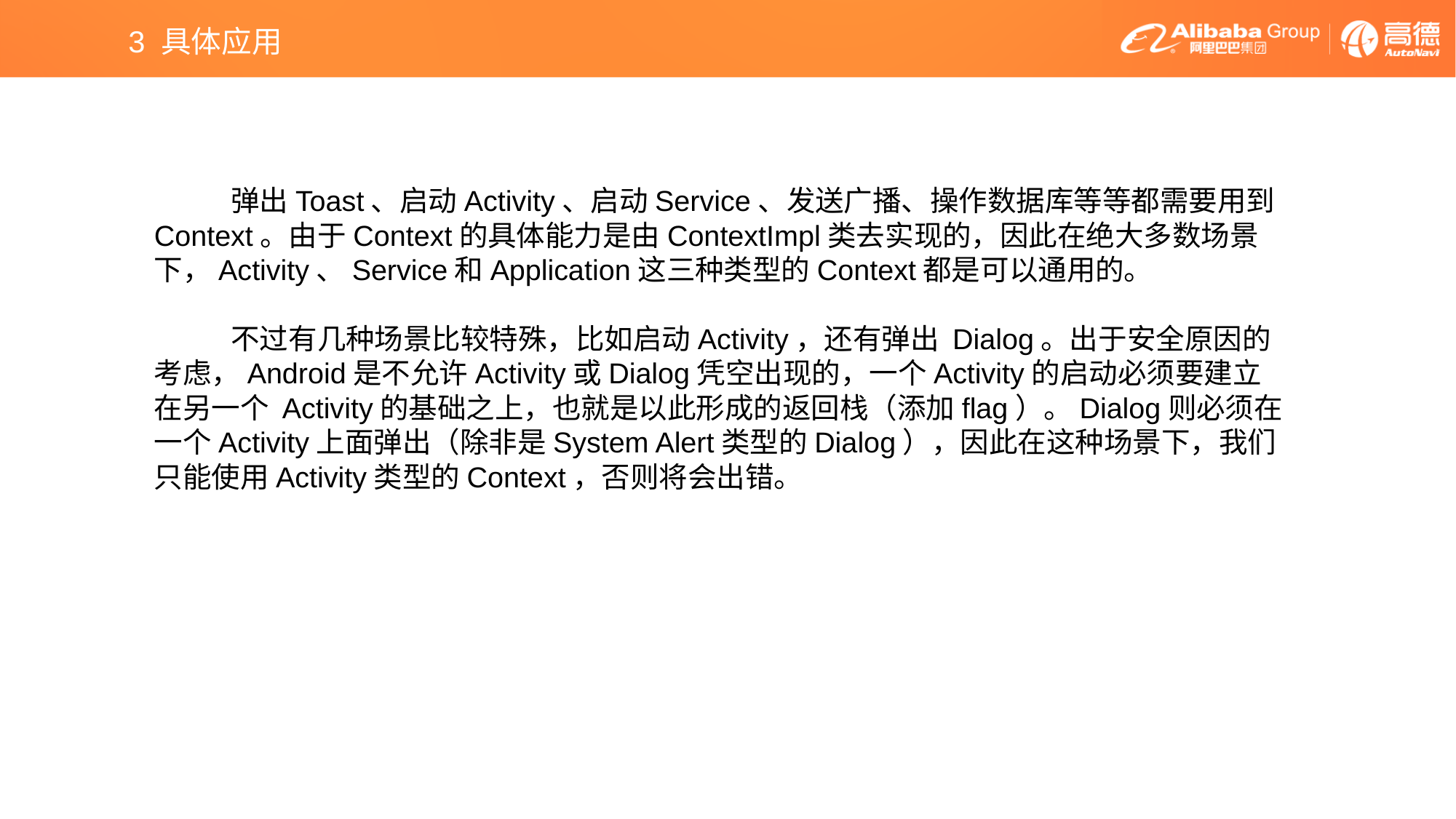

3 具体应用
           弹出Toast、启动Activity、启动Service、发送广播、操作数据库等等都需要用到Context。由于Context的具体能力是由ContextImpl类去实现的，因此在绝大多数场景下，Activity、Service和Application这三种类型的Context都是可以通用的。

           不过有几种场景比较特殊，比如启动Activity，还有弹出 Dialog。出于安全原因的考虑，Android是不允许Activity或Dialog凭空出现的，一个Activity的启动必须要建立在另一个 Activity的基础之上，也就是以此形成的返回栈（添加flag）。Dialog则必须在一个Activity上面弹出（除非是System Alert类型的Dialog），因此在这种场景下，我们只能使用Activity类型的Context，否则将会出错。